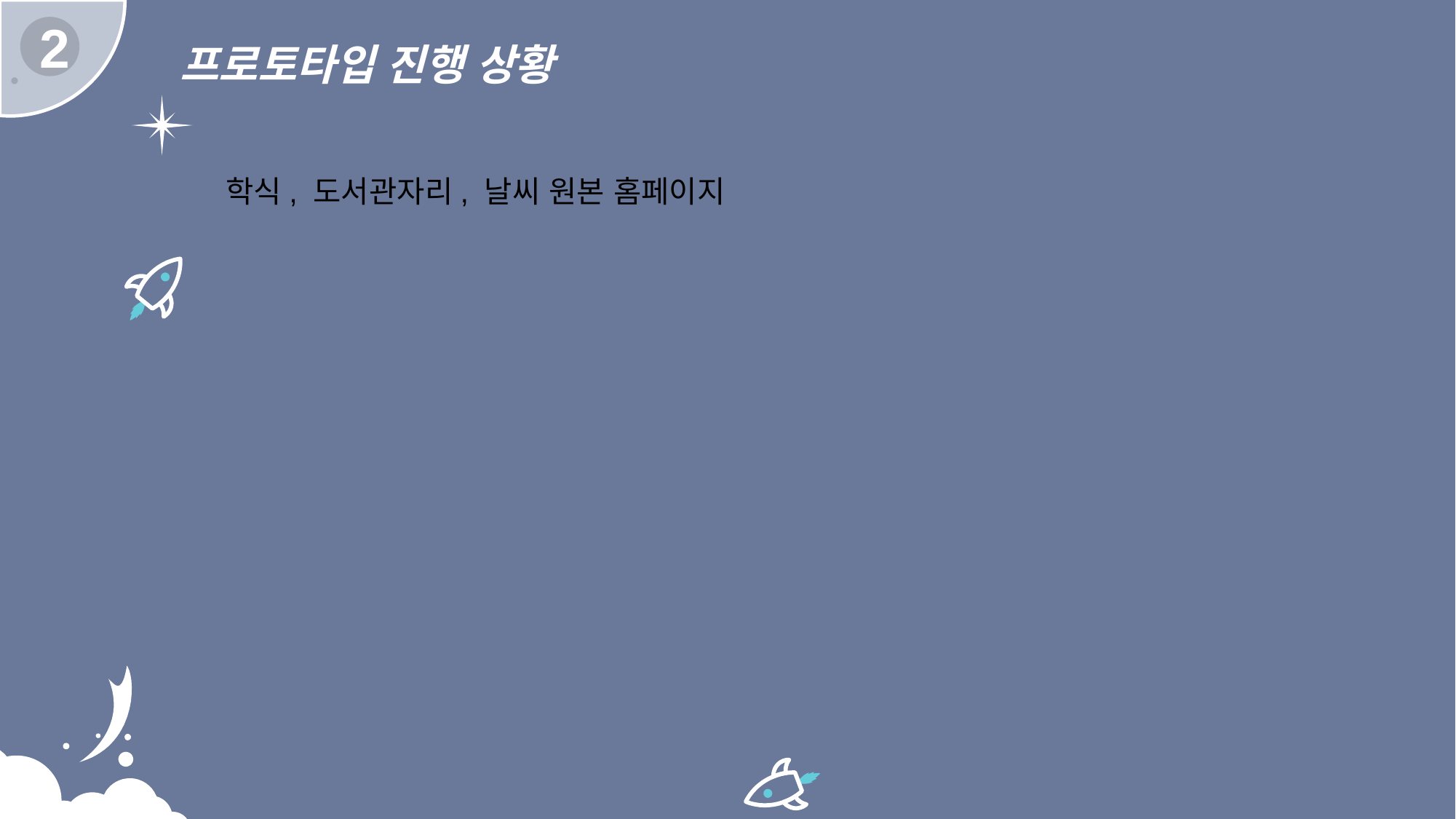

2

프로토타입 진행 상황

학식, 도서관자리, 날씨 원본 홈페이지